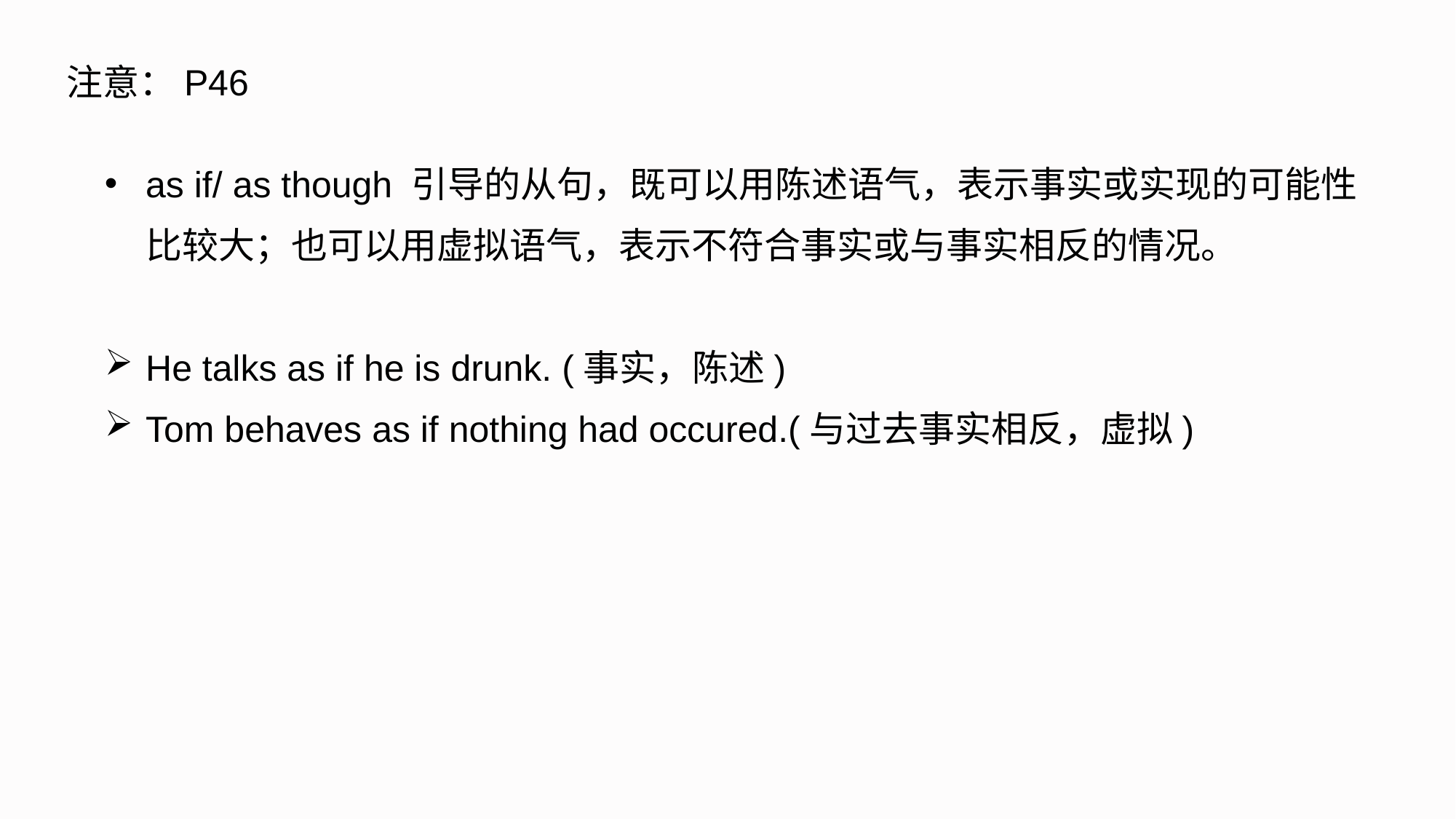

注意：P46
as if/ as though 引导的从句，既可以用陈述语气，表示事实或实现的可能性比较大；也可以用虚拟语气，表示不符合事实或与事实相反的情况。

He talks as if he is drunk. (事实，陈述)
Tom behaves as if nothing had occured.(与过去事实相反，虚拟)